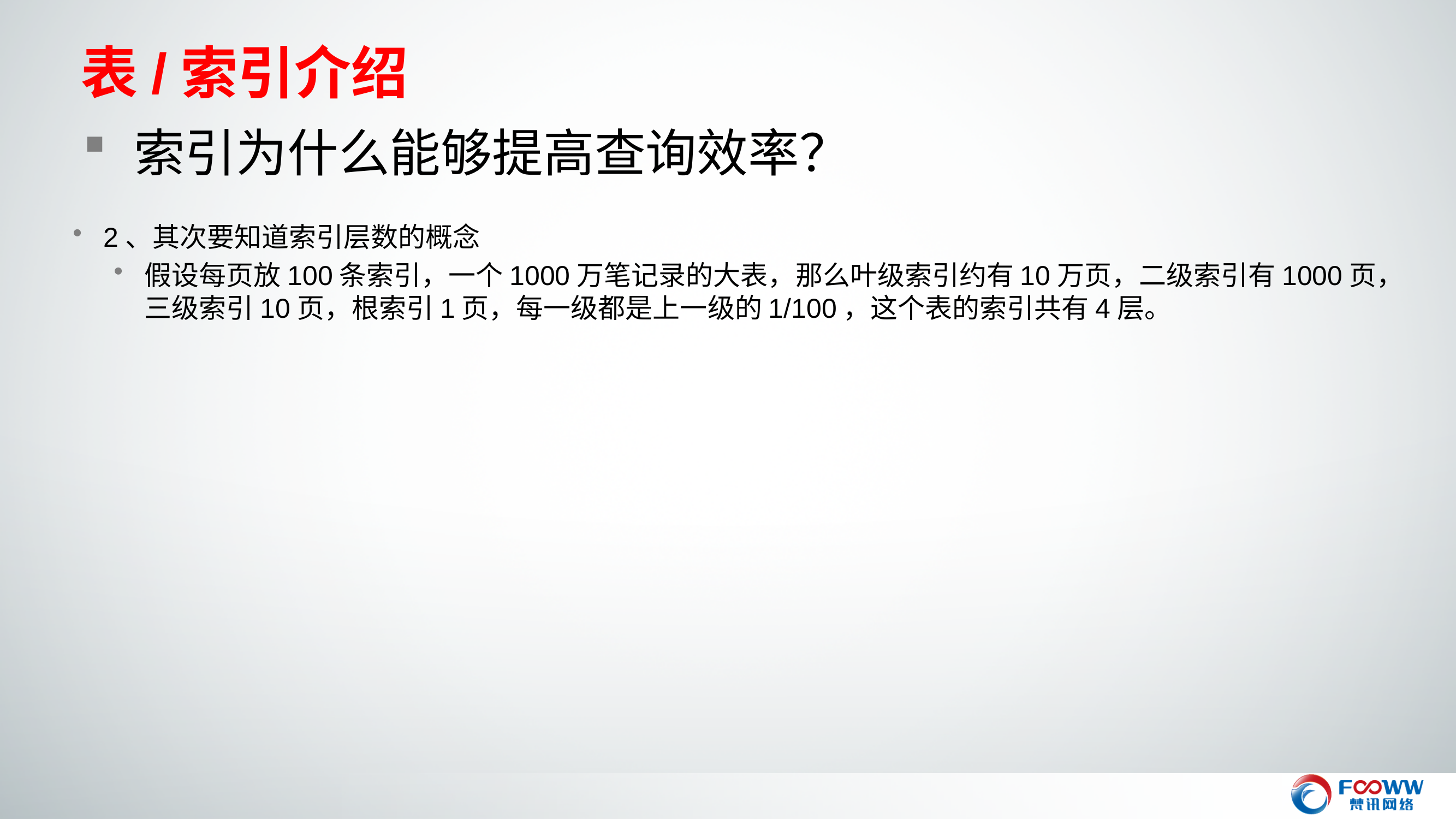

# 表/索引介绍
索引为什么能够提高查询效率？

2、其次要知道索引层数的概念
假设每页放100条索引，一个1000万笔记录的大表，那么叶级索引约有10万页，二级索引有1000页，三级索引10页，根索引1页，每一级都是上一级的1/100，这个表的索引共有4层。